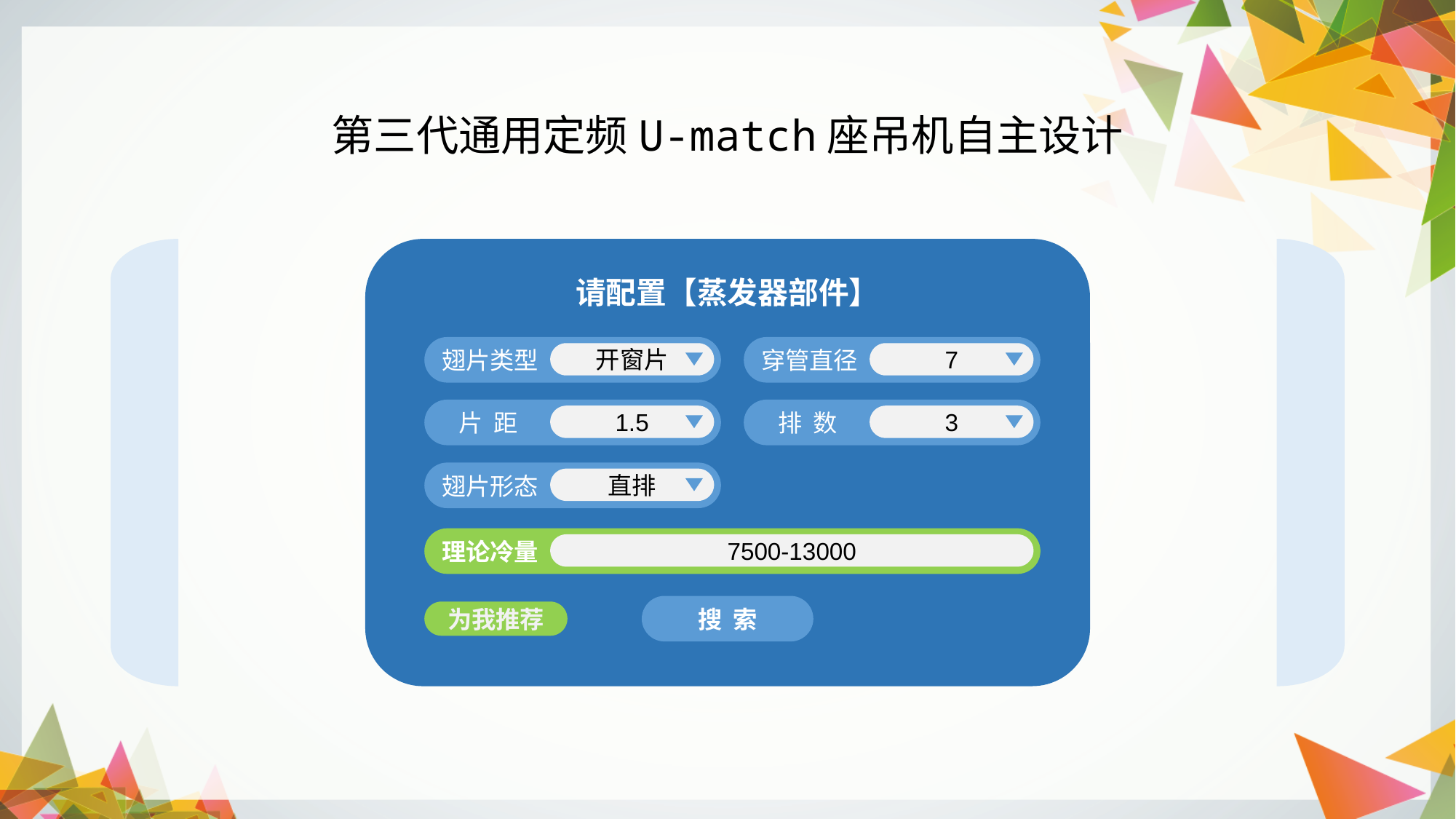

第三代通用定频U-match座吊机自主设计

请配置【蒸发器部件】
翅片类型
开窗片
穿管直径
7

  片  距
1.5
  排  数
3

翅片形态
直排

理论冷量
7500-13000
搜  索
为我推荐